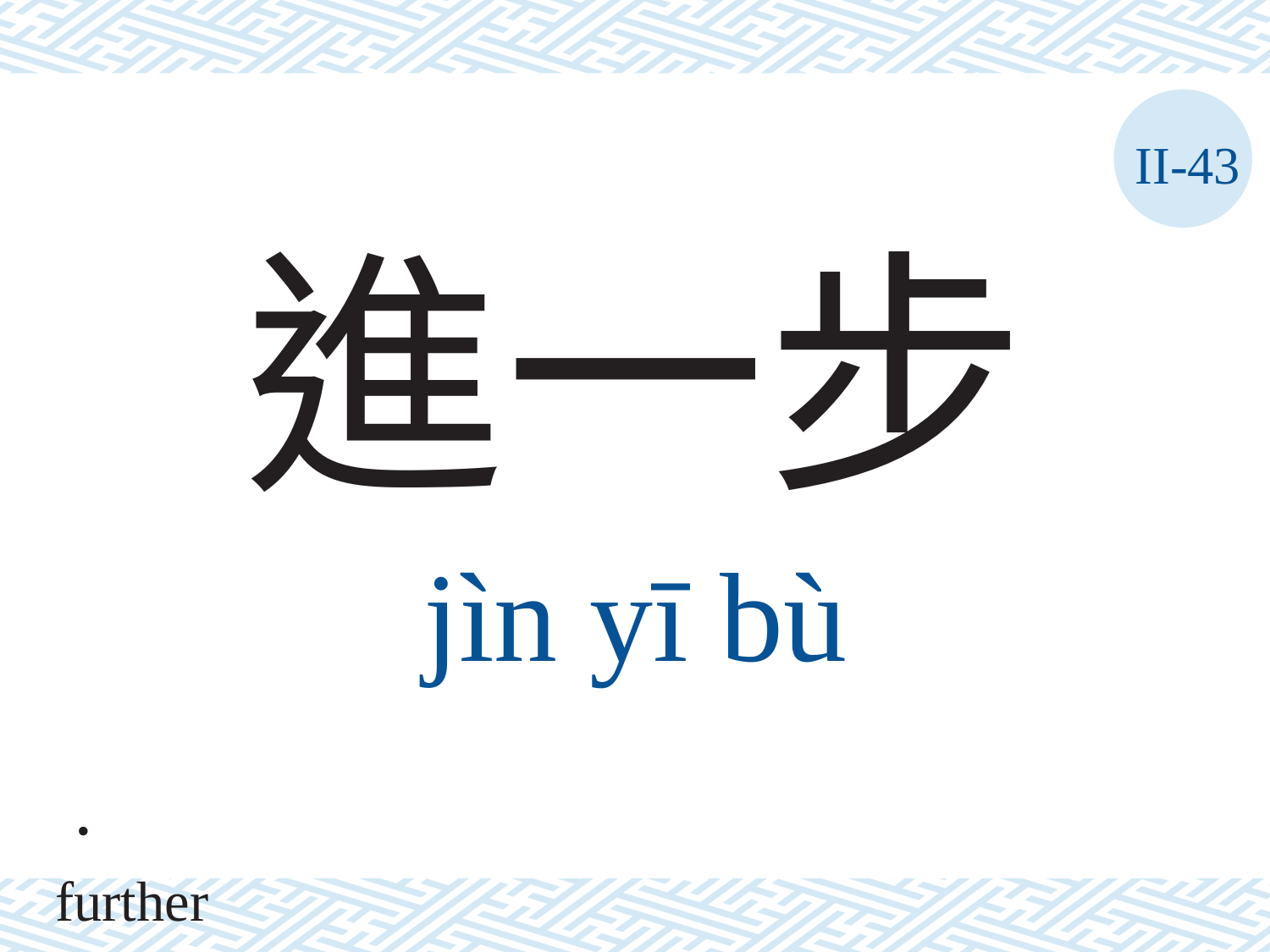

II-43
進一步
jìn	yī	bù
． further